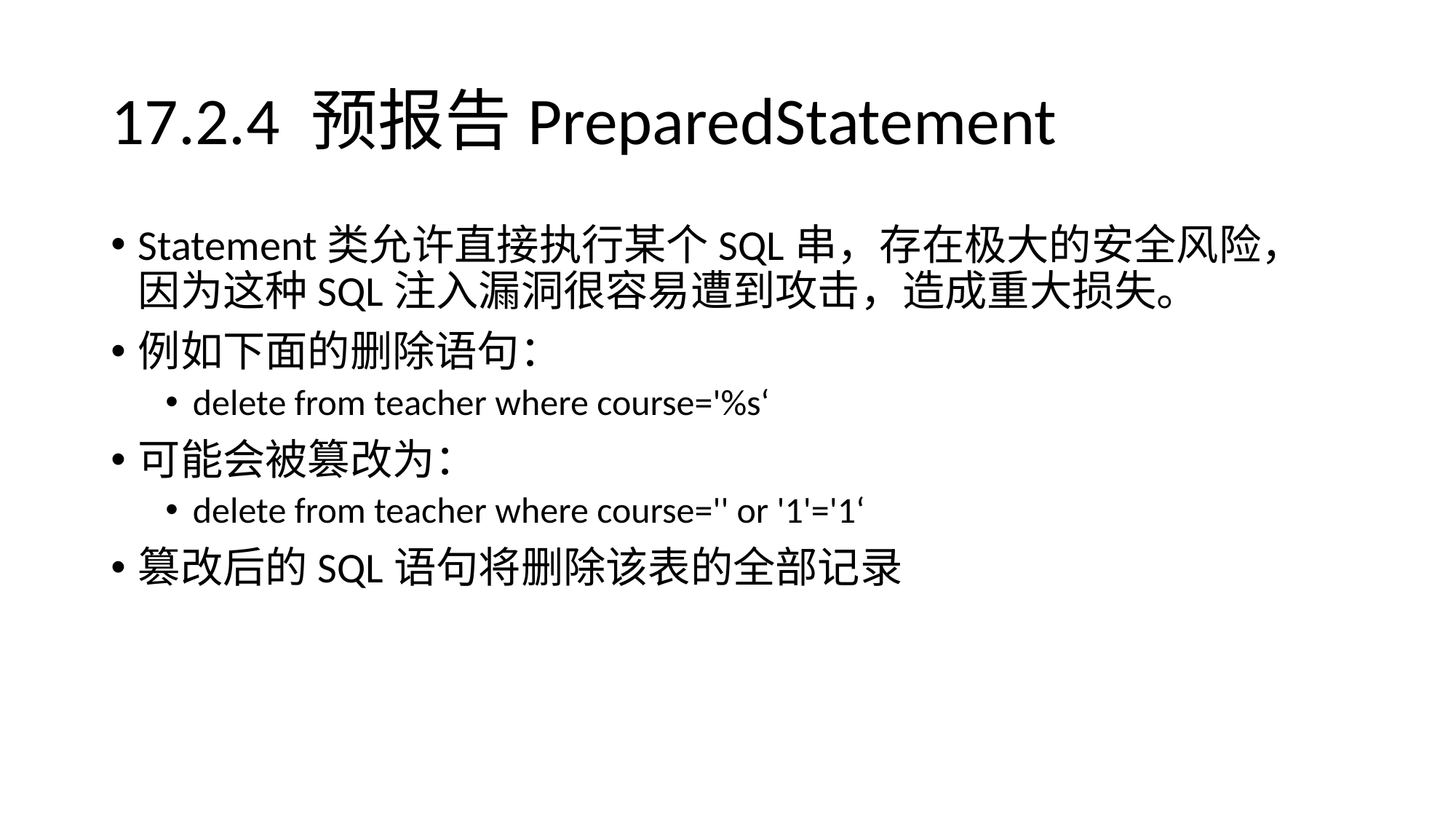

# 17.2.4 预报告PreparedStatement
Statement类允许直接执行某个SQL串，存在极大的安全风险，因为这种SQL注入漏洞很容易遭到攻击，造成重大损失。
例如下面的删除语句：
delete from teacher where course='%s‘
可能会被篡改为：
delete from teacher where course='' or '1'='1‘
篡改后的SQL语句将删除该表的全部记录